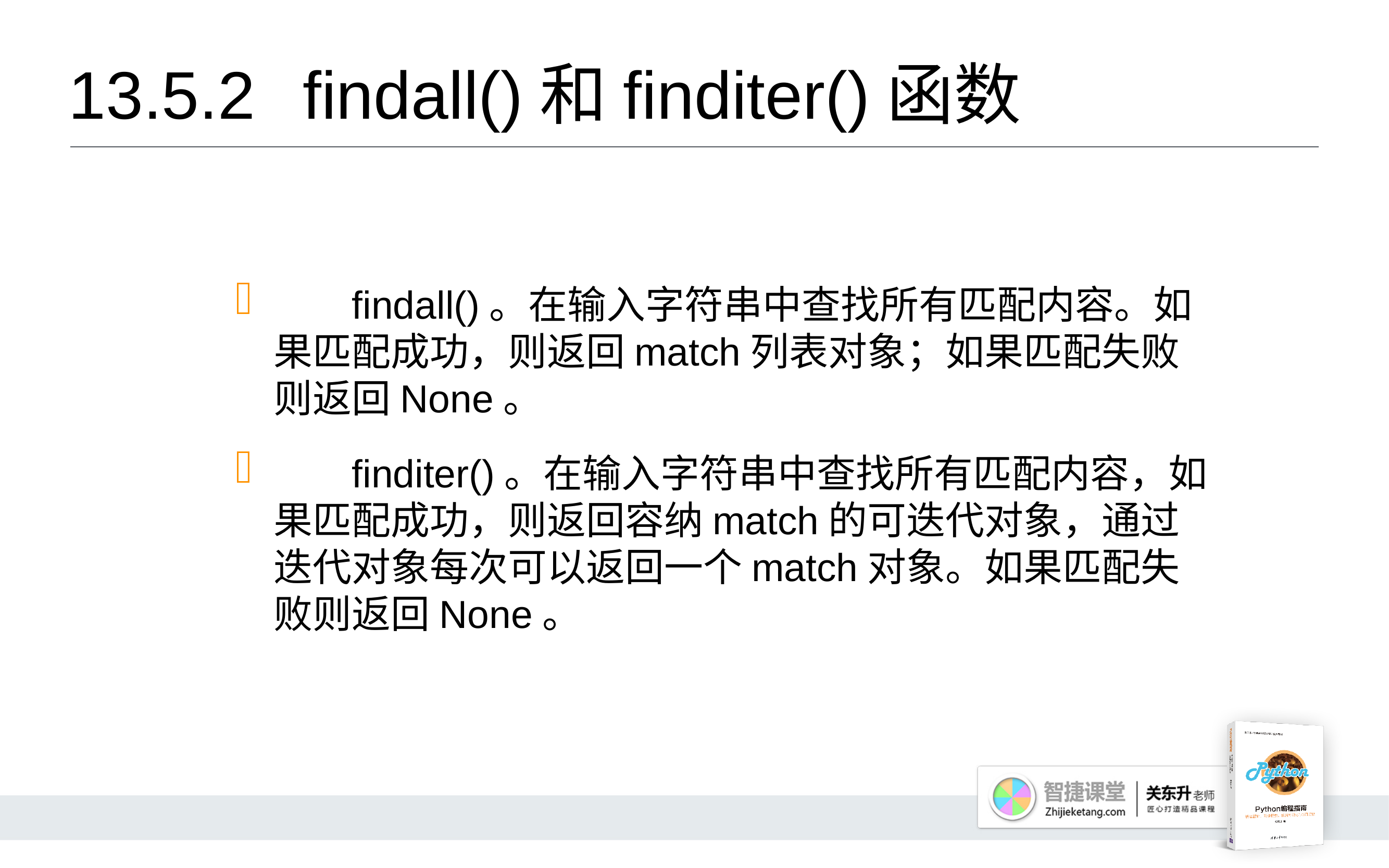

# 13.5.2 	findall()和finditer()函数
	findall()。在输入字符串中查找所有匹配内容。如果匹配成功，则返回match列表对象；如果匹配失败则返回None。
	finditer()。在输入字符串中查找所有匹配内容，如果匹配成功，则返回容纳match的可迭代对象，通过迭代对象每次可以返回一个match对象。如果匹配失败则返回None。